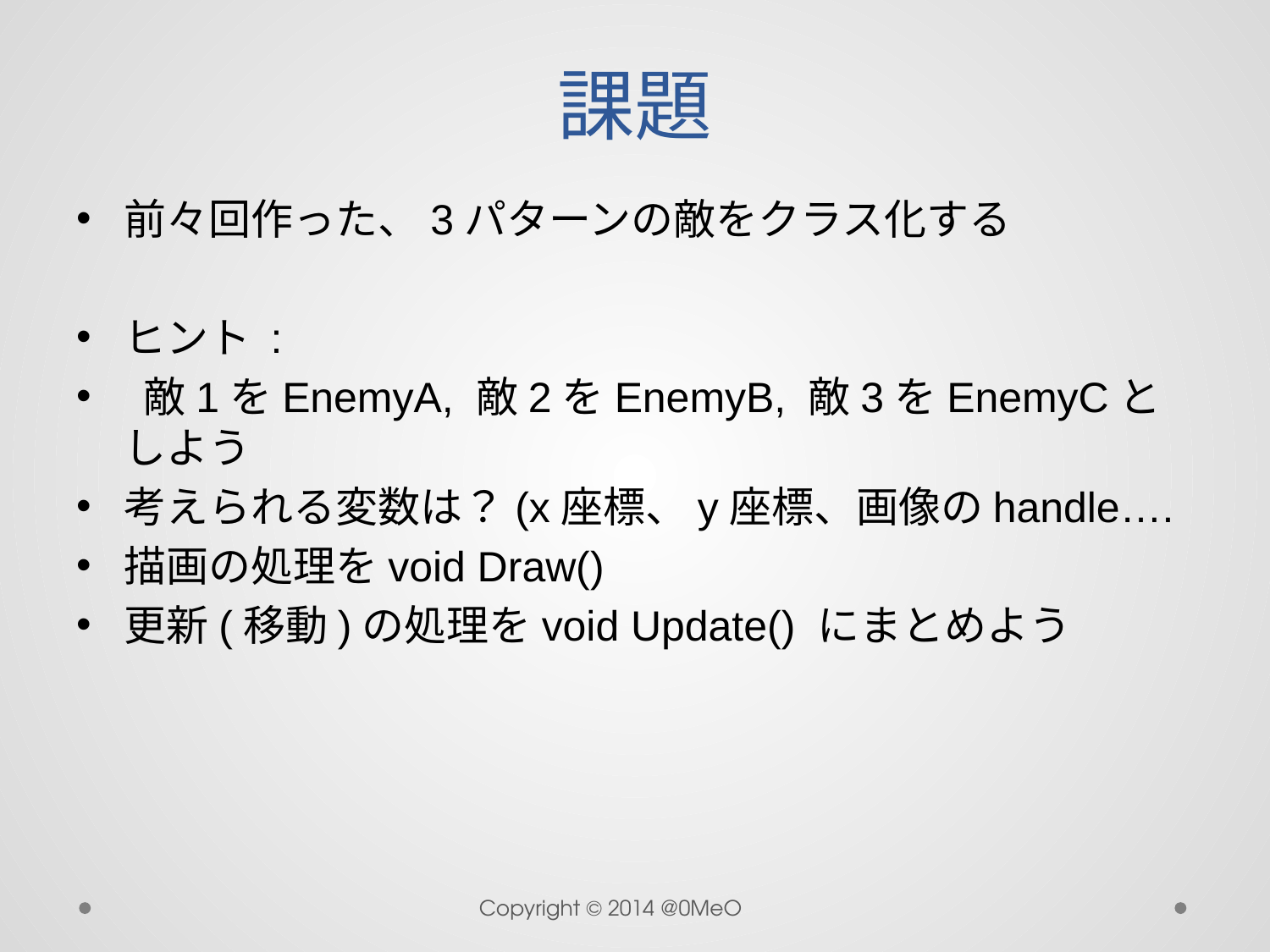

# 課題
前々回作った、3パターンの敵をクラス化する

ヒント :
 敵1をEnemyA, 敵2をEnemyB, 敵3をEnemyCとしよう
考えられる変数は？(x座標、y座標、画像のhandle….
描画の処理をvoid Draw()
更新(移動)の処理をvoid Update() にまとめよう